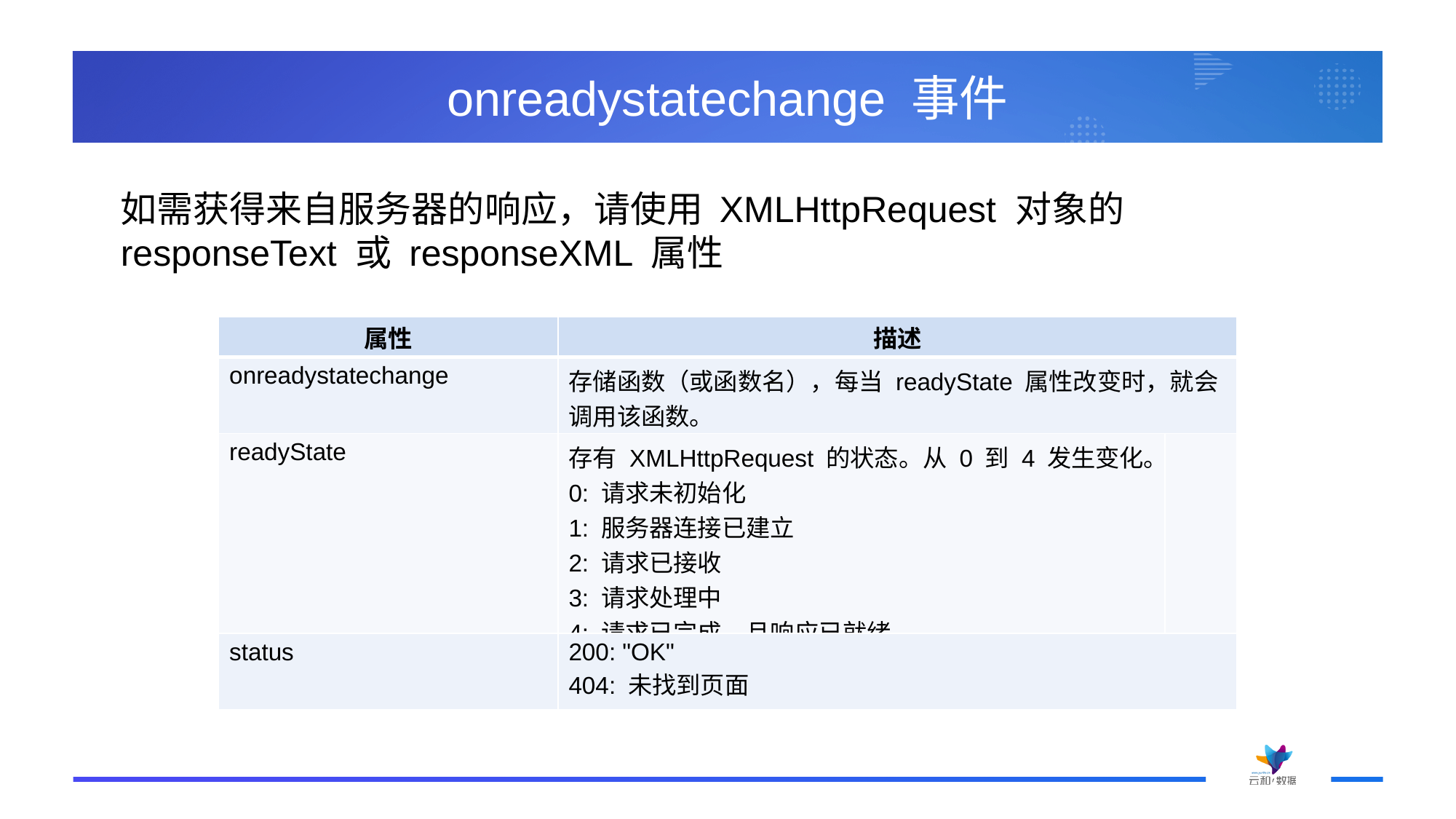

# onreadystatechange 事件

如需获得来自服务器的响应，请使用 XMLHttpRequest 对象的 responseText 或 responseXML 属性
| 属性 | 描述 |  |
| --- | --- | --- |
| onreadystatechange | 存储函数（或函数名），每当 readyState 属性改变时，就会调用该函数。 |  |
| readyState | 存有 XMLHttpRequest 的状态。从 0 到 4 发生变化。 0: 请求未初始化 1: 服务器连接已建立 2: 请求已接收 3: 请求处理中 4: 请求已完成，且响应已就绪 |  |
| status | 200: "OK" 404: 未找到页面 |  |